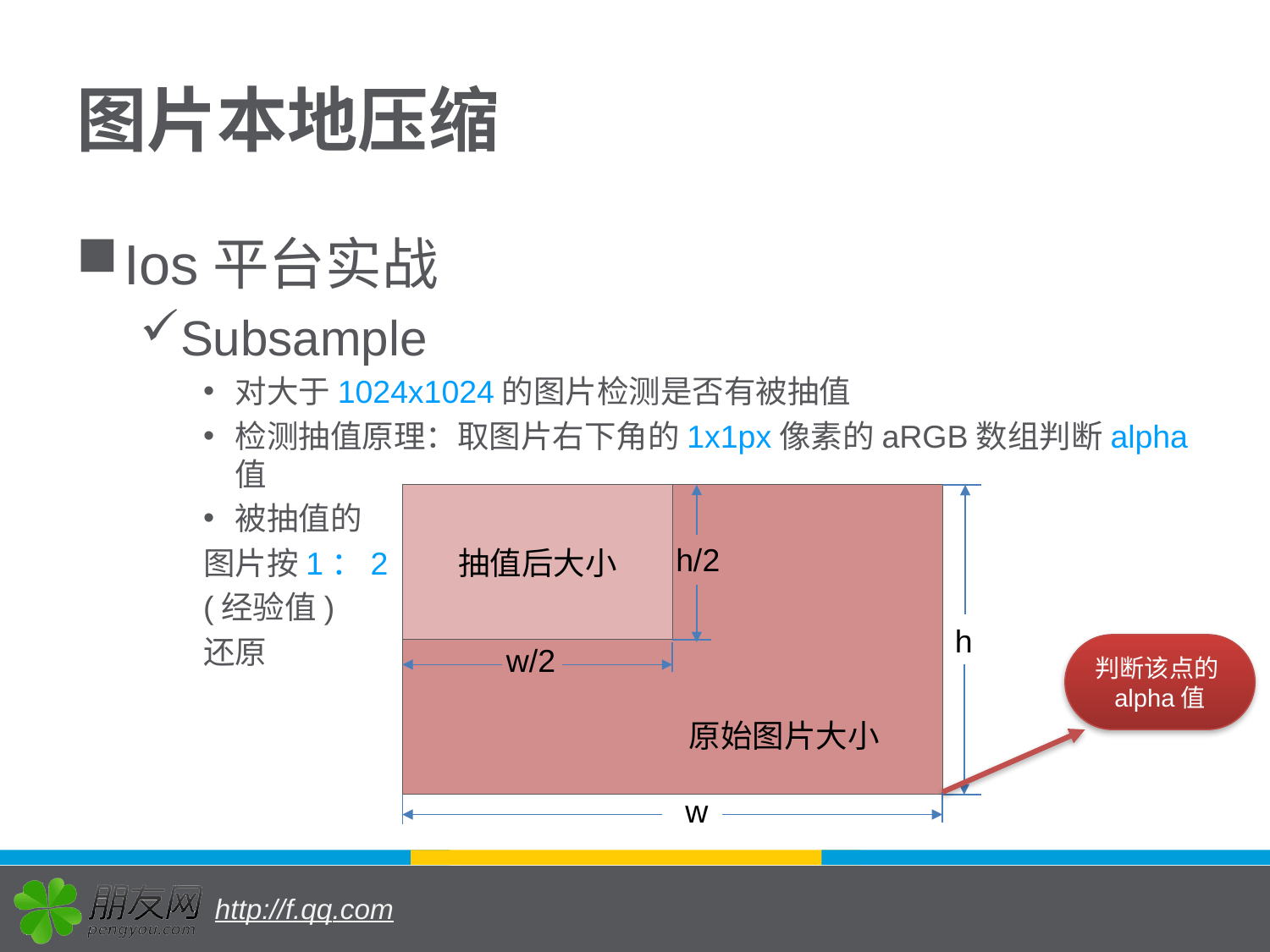

# 图片本地压缩
Ios平台实战
Subsample
对大于1024x1024的图片检测是否有被抽值
检测抽值原理：取图片右下角的1x1px像素的aRGB数组判断alpha值
被抽值的
图片按1：2
(经验值)
还原

                              原始图片大小
抽值后大小
h/2
h
w/2
w
判断该点的alpha值